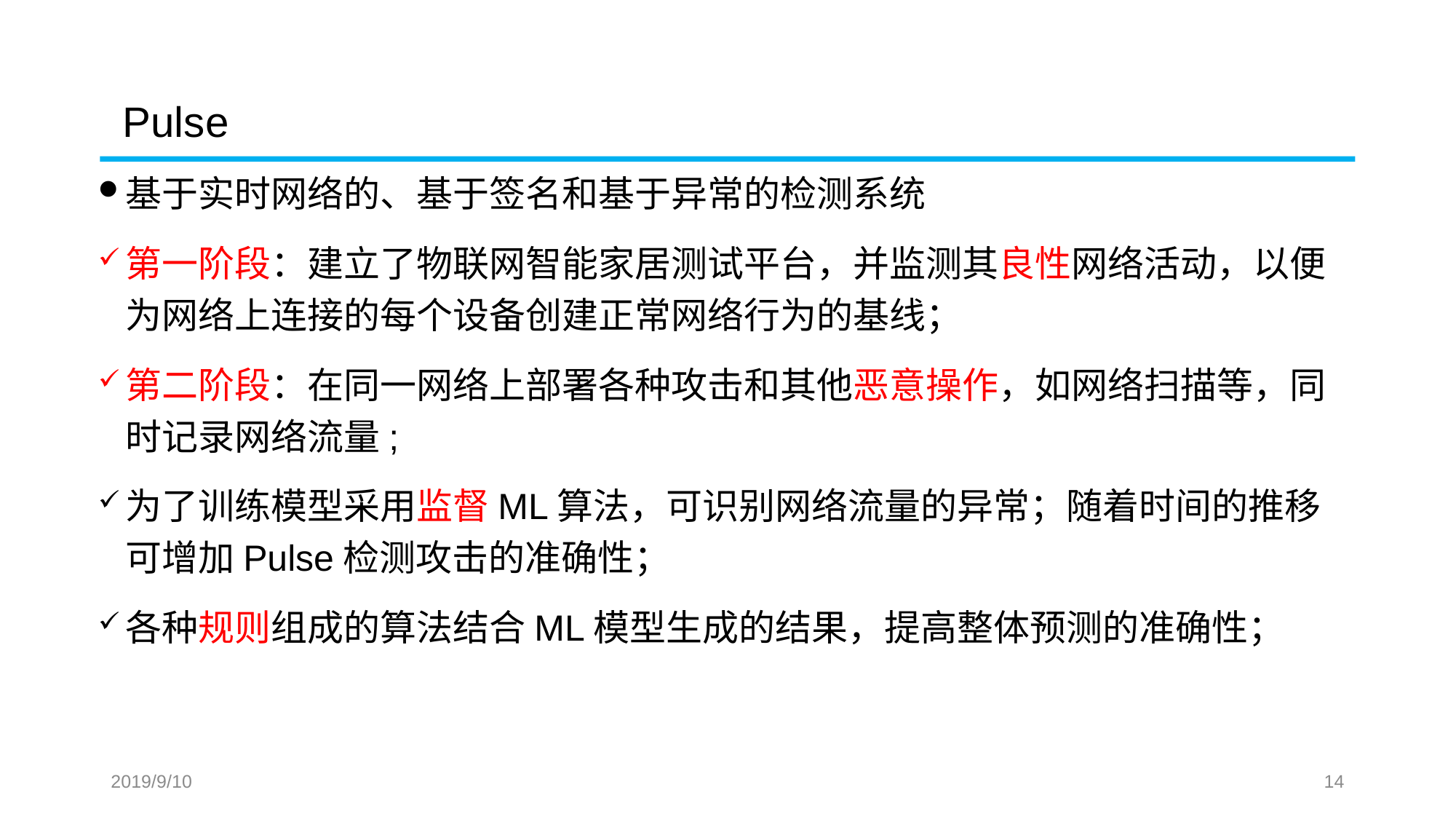

# Pulse
基于实时网络的、基于签名和基于异常的检测系统
第一阶段：建立了物联网智能家居测试平台，并监测其良性网络活动，以便为网络上连接的每个设备创建正常网络行为的基线；
第二阶段：在同一网络上部署各种攻击和其他恶意操作，如网络扫描等，同时记录网络流量;
为了训练模型采用监督ML算法，可识别网络流量的异常；随着时间的推移可增加Pulse检测攻击的准确性；
各种规则组成的算法结合ML模型生成的结果，提高整体预测的准确性；
2019/9/10
14